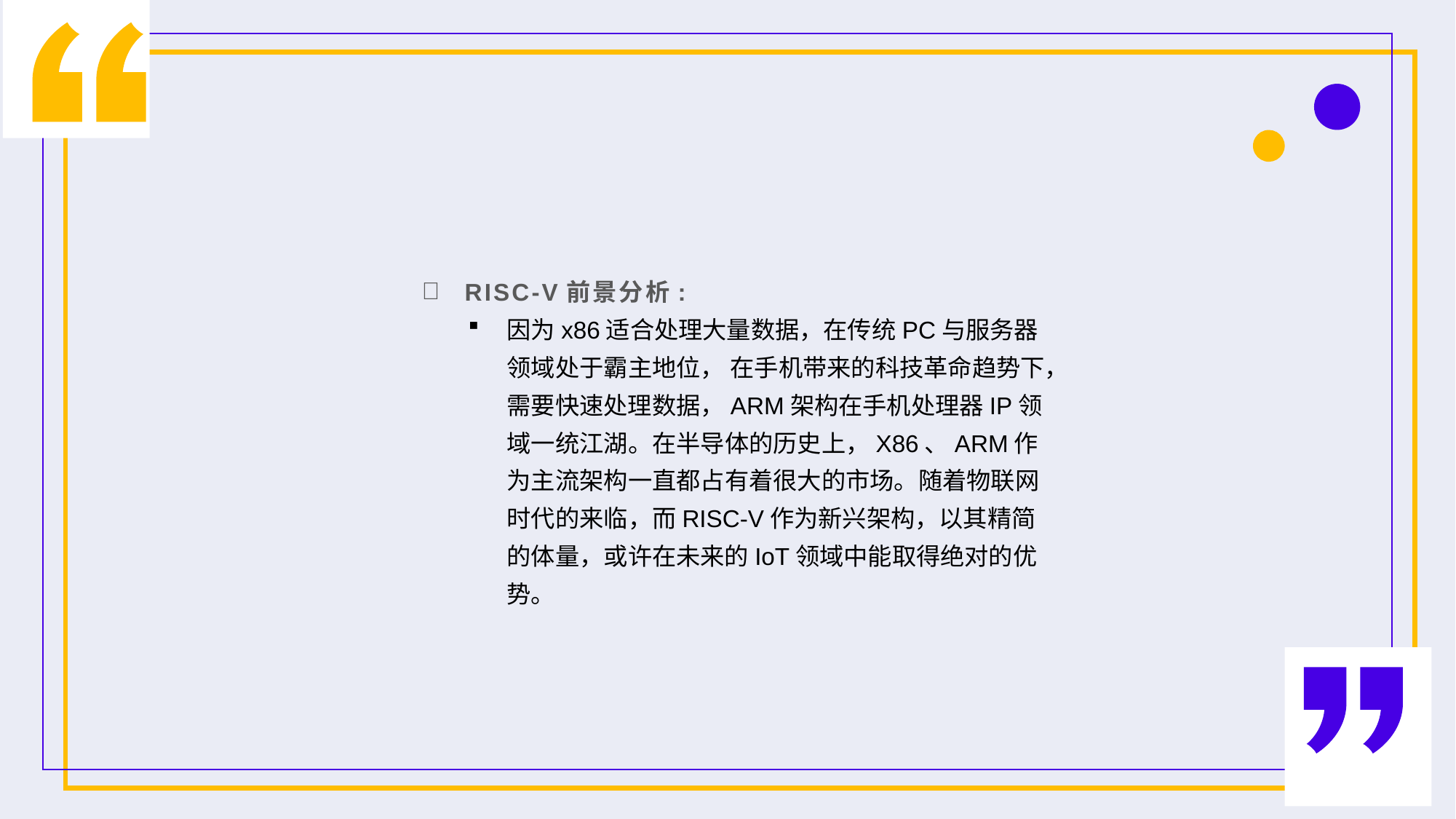

RISC-V前景分析:
因为x86适合处理大量数据，在传统PC与服务器领域处于霸主地位， 在手机带来的科技革命趋势下，需要快速处理数据，ARM架构在手机处理器IP领域一统江湖。在半导体的历史上，X86、ARM作为主流架构一直都占有着很大的市场。随着物联网时代的来临，而RISC-V作为新兴架构，以其精简的体量，或许在未来的IoT领域中能取得绝对的优势。